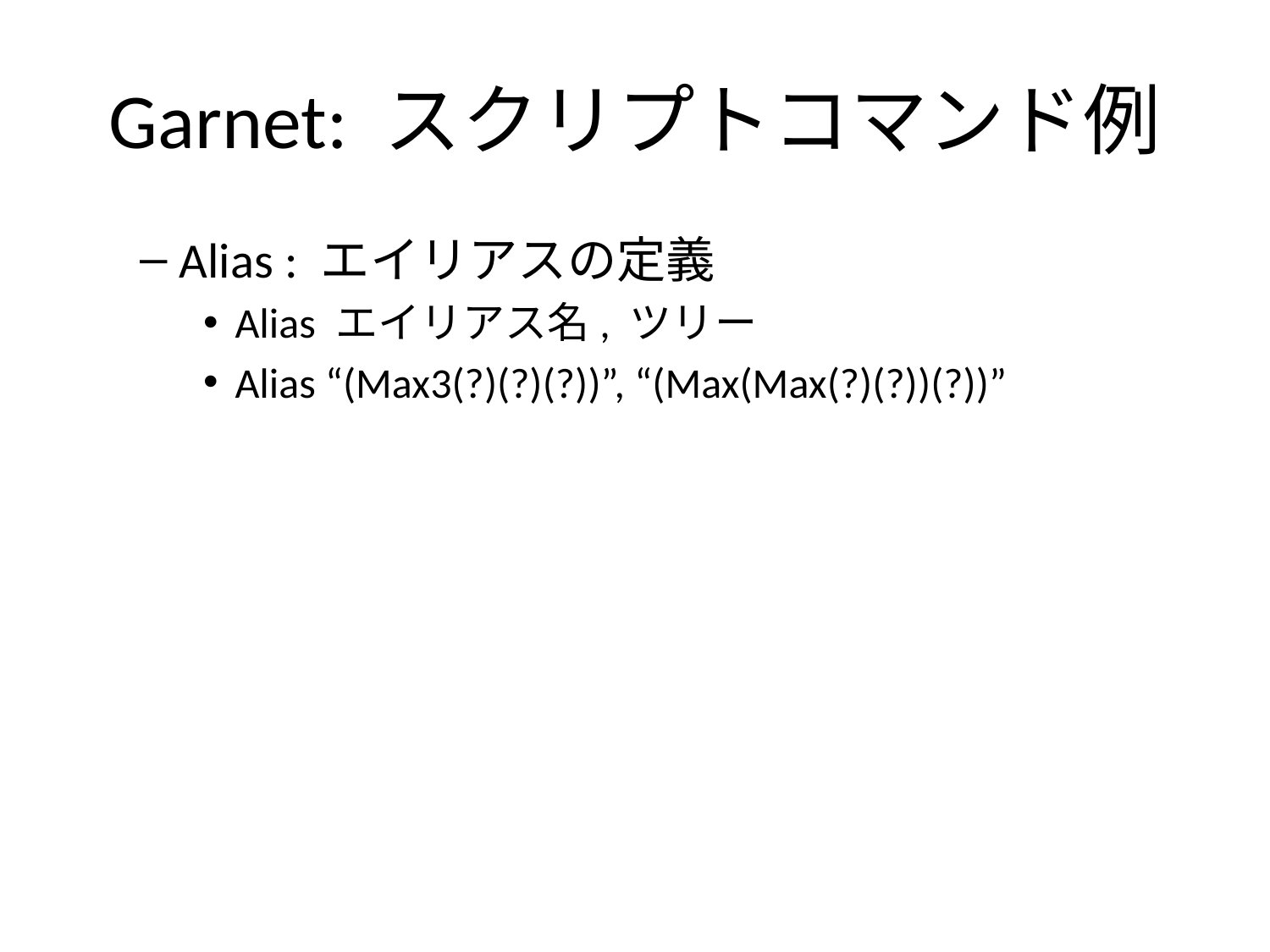

# Garnet: スクリプトコマンド例
Alias : エイリアスの定義
Alias エイリアス名, ツリー
Alias “(Max3(?)(?)(?))”, “(Max(Max(?)(?))(?))”